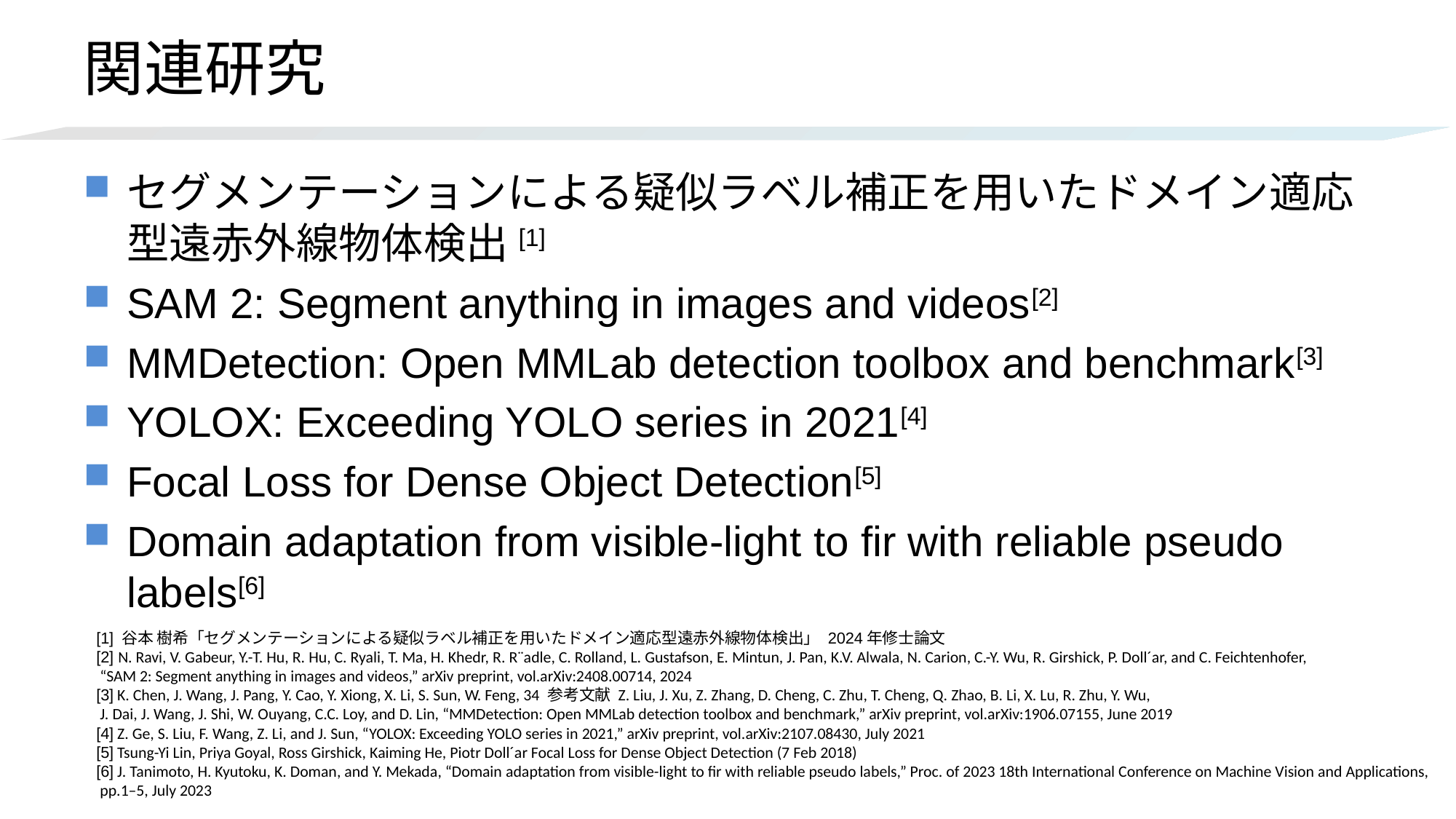

# 関連研究
セグメンテーションによる疑似ラベル補正を用いたドメイン適応型遠赤外線物体検出[1]
SAM 2: Segment anything in images and videos[2]
MMDetection: Open MMLab detection toolbox and benchmark[3]
YOLOX: Exceeding YOLO series in 2021[4]
Focal Loss for Dense Object Detection[5]
Domain adaptation from visible-light to fir with reliable pseudo labels[6]
[1] 谷本 樹希「セグメンテーションによる疑似ラベル補正を用いたドメイン適応型遠赤外線物体検出」 2024年修士論文
[2] N. Ravi, V. Gabeur, Y.-T. Hu, R. Hu, C. Ryali, T. Ma, H. Khedr, R. R¨adle, C. Rolland, L. Gustafson, E. Mintun, J. Pan, K.V. Alwala, N. Carion, C.-Y. Wu, R. Girshick, P. Doll´ar, and C. Feichtenhofer,
 “SAM 2: Segment anything in images and videos,” arXiv preprint, vol.arXiv:2408.00714, 2024
[3] K. Chen, J. Wang, J. Pang, Y. Cao, Y. Xiong, X. Li, S. Sun, W. Feng, 34 参考文献 Z. Liu, J. Xu, Z. Zhang, D. Cheng, C. Zhu, T. Cheng, Q. Zhao, B. Li, X. Lu, R. Zhu, Y. Wu,
 J. Dai, J. Wang, J. Shi, W. Ouyang, C.C. Loy, and D. Lin, “MMDetection: Open MMLab detection toolbox and benchmark,” arXiv preprint, vol.arXiv:1906.07155, June 2019
[4] Z. Ge, S. Liu, F. Wang, Z. Li, and J. Sun, “YOLOX: Exceeding YOLO series in 2021,” arXiv preprint, vol.arXiv:2107.08430, July 2021
[5] Tsung-Yi Lin, Priya Goyal, Ross Girshick, Kaiming He, Piotr Doll´ar Focal Loss for Dense Object Detection (7 Feb 2018)
[6] J. Tanimoto, H. Kyutoku, K. Doman, and Y. Mekada, “Domain adaptation from visible-light to fir with reliable pseudo labels,” Proc. of 2023 18th International Conference on Machine Vision and Applications,
 pp.1–5, July 2023